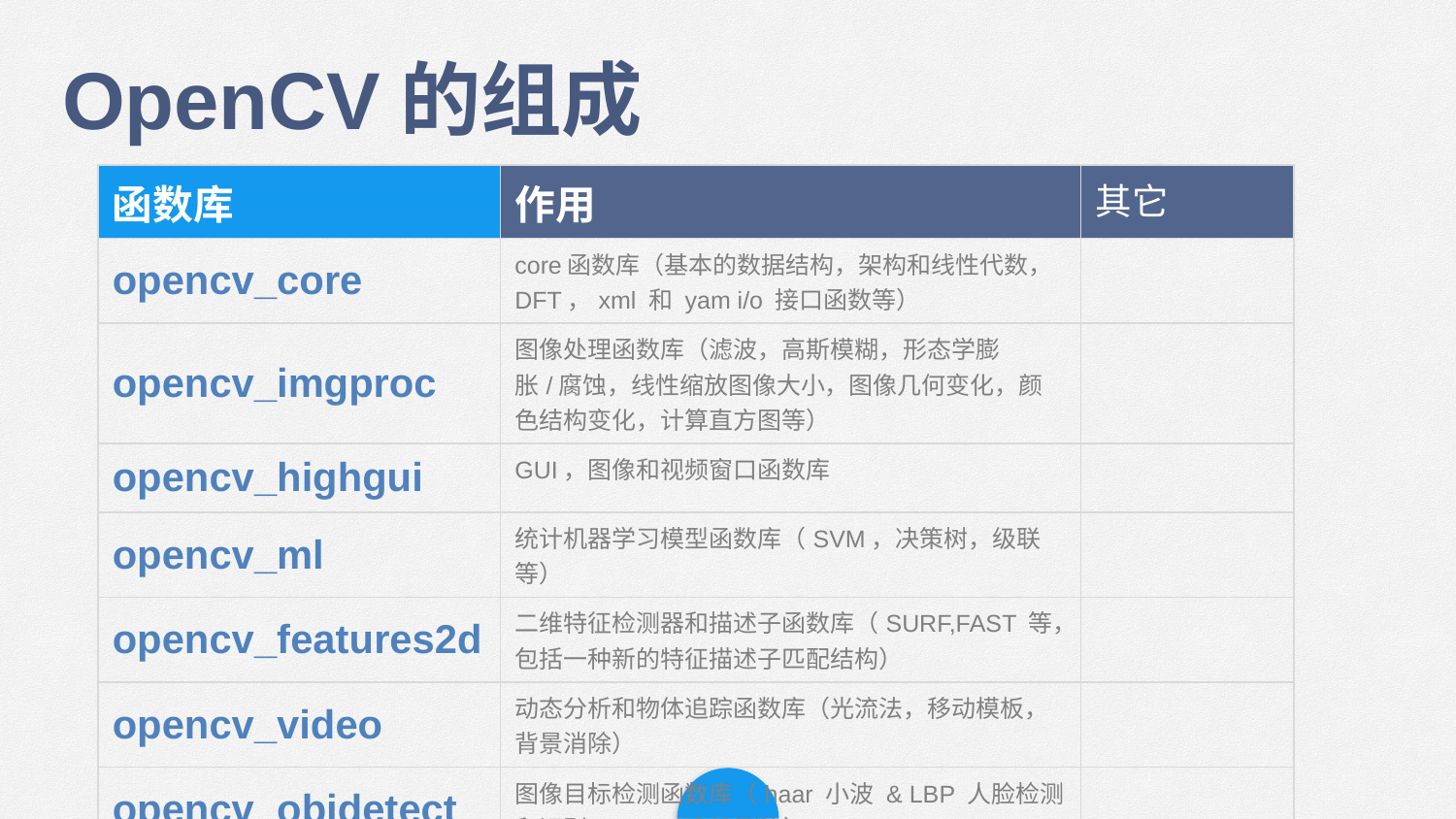

OpenCV的组成
| 函数库 | 作用 | 其它 |
| --- | --- | --- |
| opencv\_core | core函数库（基本的数据结构，架构和线性代数，DFT，xml 和 yam i/o 接口函数等） |  |
| opencv\_imgproc | 图像处理函数库（滤波，高斯模糊，形态学膨胀/腐蚀，线性缩放图像大小，图像几何变化，颜色结构变化，计算直方图等） |  |
| opencv\_highgui | GUI，图像和视频窗口函数库 |  |
| opencv\_ml | 统计机器学习模型函数库（SVM，决策树，级联等） |  |
| opencv\_features2d | 二维特征检测器和描述子函数库（SURF,FAST 等，包括一种新的特征描述子匹配结构） |  |
| opencv\_video | 动态分析和物体追踪函数库（光流法，移动模板，背景消除） |  |
| opencv\_objdetect | 图像目标检测函数库（haar 小波 & LBP 人脸检测和识别，HOG 人检测等） |  |
10